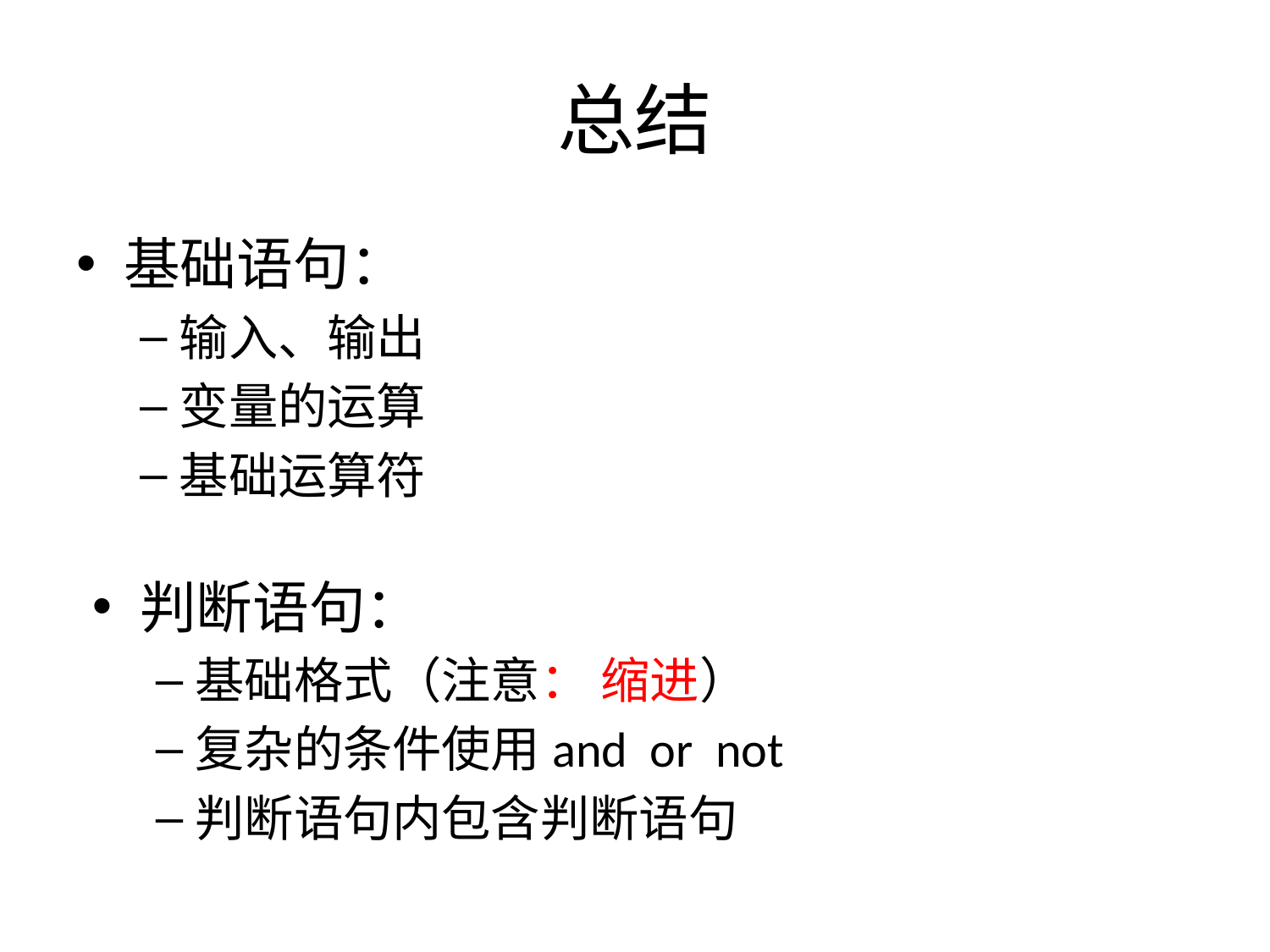

# 总结
基础语句：
输入、输出
变量的运算
基础运算符

判断语句：
基础格式（注意： 缩进）
复杂的条件使用and  or  not
判断语句内包含判断语句